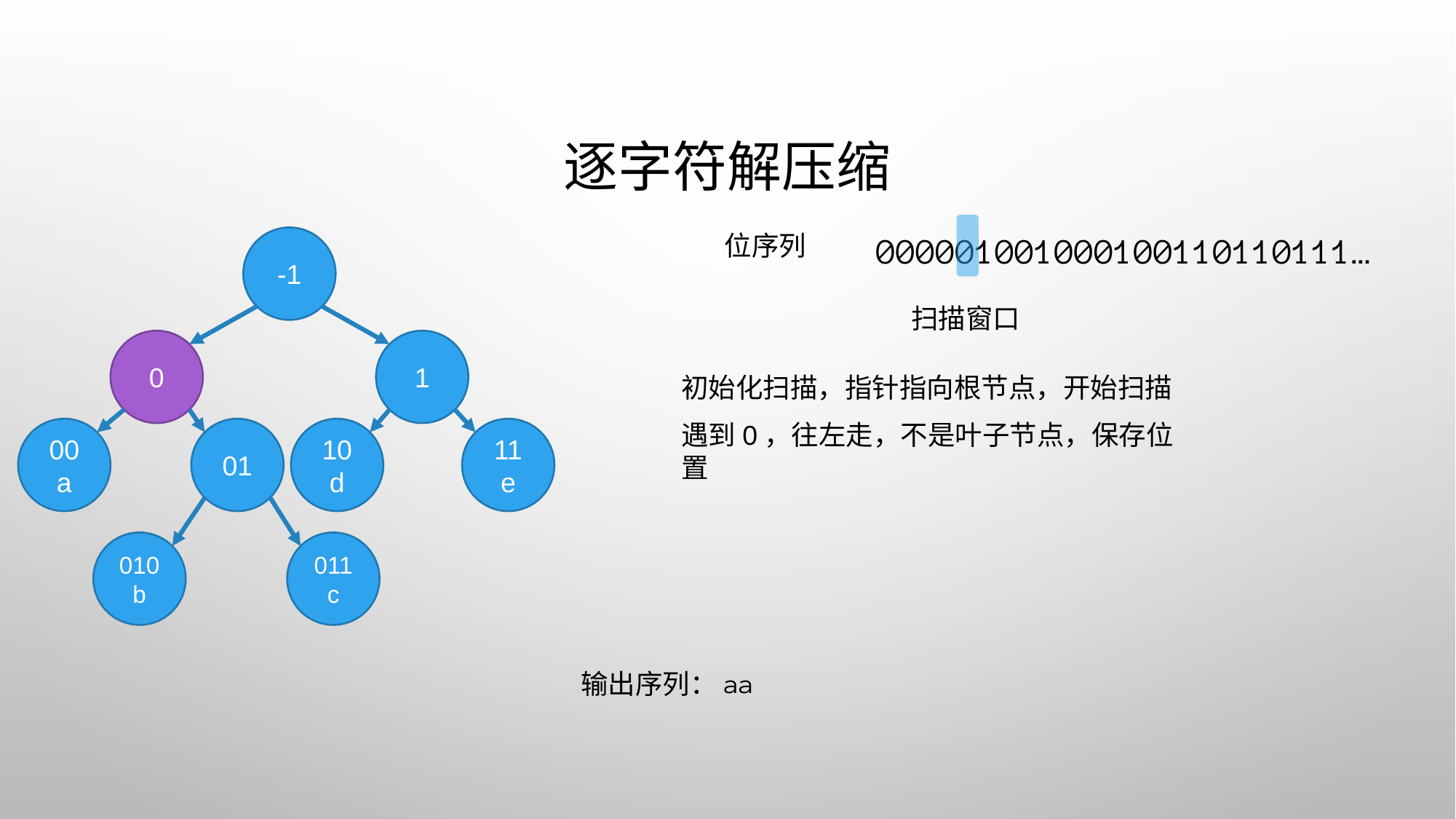

# 逐字符解压缩

扫描窗口
000001001000100110110111…
位序列
-1
0
1
初始化扫描，指针指向根节点，开始扫描
遇到0，往左走，不是叶子节点，保存位置
00
a
01
10
d
11
e
010
b
011
c
aa
输出序列：